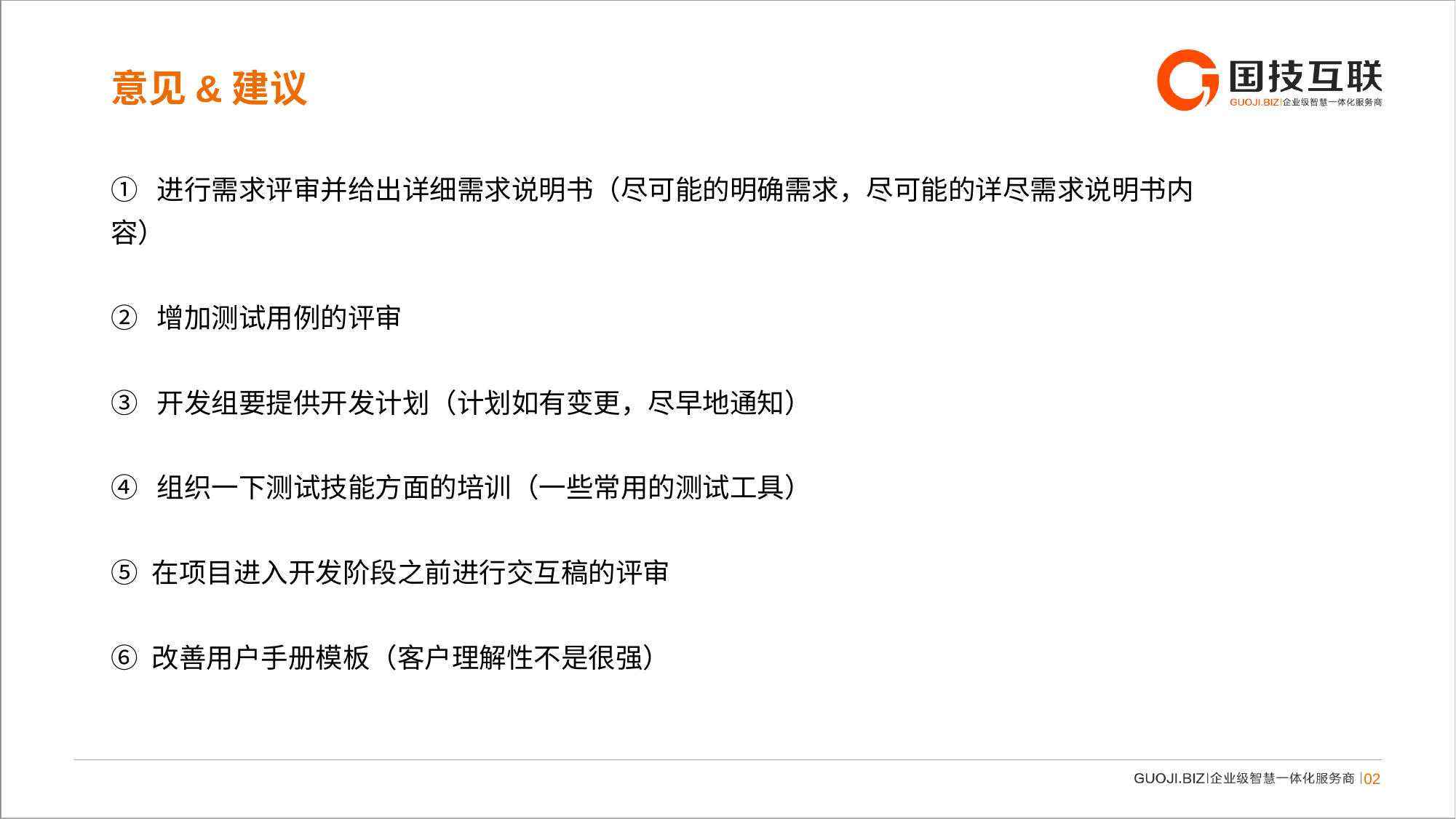

# 意见&建议
①  进行需求评审并给出详细需求说明书（尽可能的明确需求，尽可能的详尽需求说明书内容）

②  增加测试用例的评审

③  开发组要提供开发计划（计划如有变更，尽早地通知）

④  组织一下测试技能方面的培训（一些常用的测试工具）

在项目进入开发阶段之前进行交互稿的评审

改善用户手册模板（客户理解性不是很强）
02